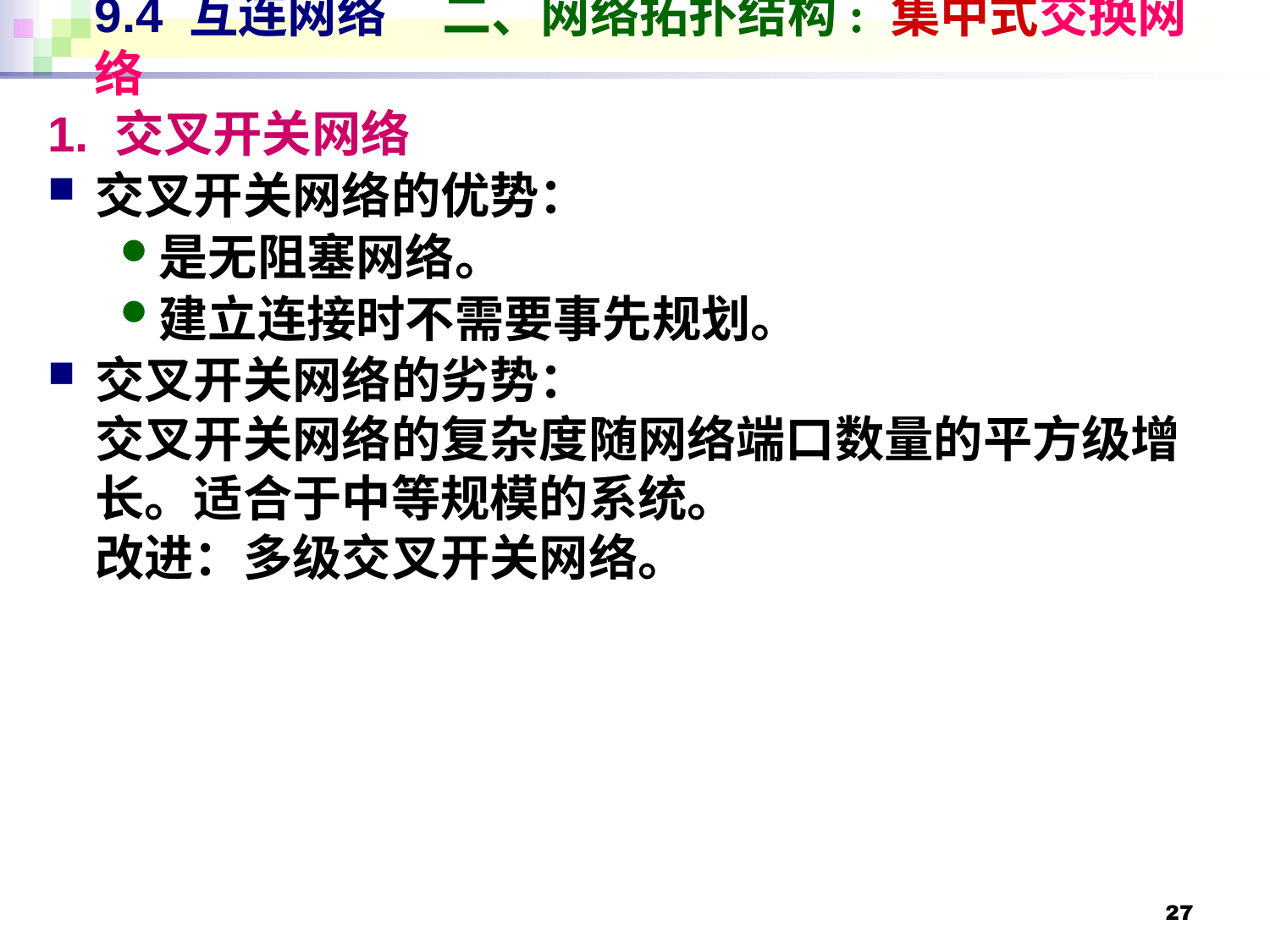

# 9.4 互连网络     二、网络拓扑结构: 集中式交换网络
1. 交叉开关网络
交叉开关网络的优势：
是无阻塞网络。
建立连接时不需要事先规划。
交叉开关网络的劣势：
交叉开关网络的复杂度随网络端口数量的平方级增长。适合于中等规模的系统。
改进：多级交叉开关网络。
27